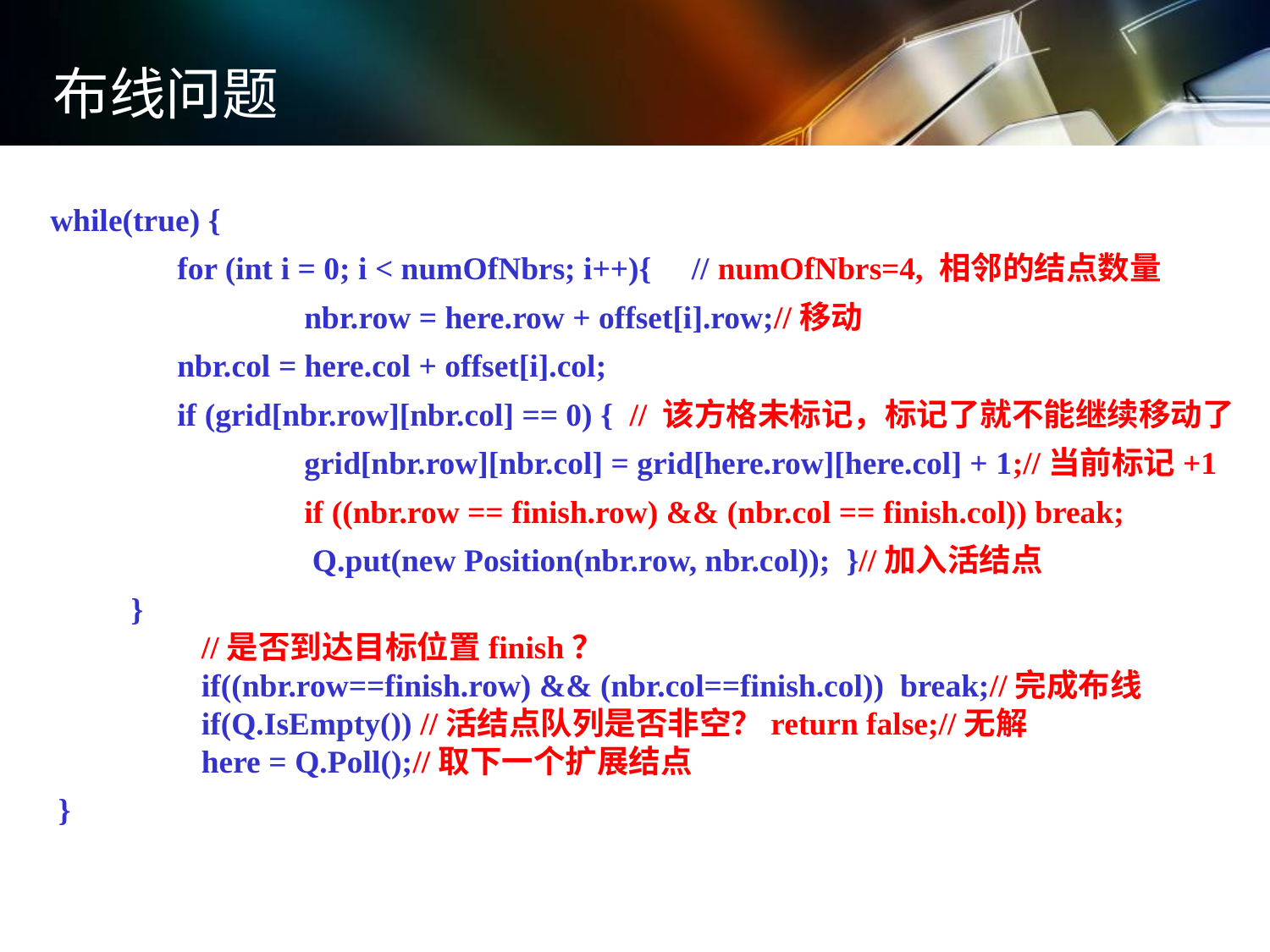

布线问题
while(true) {
	for (int i = 0; i < numOfNbrs; i++){     // numOfNbrs=4, 相邻的结点数量
	 	nbr.row = here.row + offset[i].row;//移动
         	nbr.col = here.col + offset[i].col;
         	if (grid[nbr.row][nbr.col] == 0) {  // 该方格未标记，标记了就不能继续移动了
                	grid[nbr.row][nbr.col] = grid[here.row][here.col] + 1;//当前标记+1
               	 	if ((nbr.row == finish.row) && (nbr.col == finish.col)) break;
               		 Q.put(new Position(nbr.row, nbr.col));  }//加入活结点
          }
	   //是否到达目标位置finish？
	   if((nbr.row==finish.row) && (nbr.col==finish.col))  break;//完成布线
	   if(Q.IsEmpty()) //活结点队列是否非空？return false;//无解
	   here = Q.Poll();//取下一个扩展结点
 }